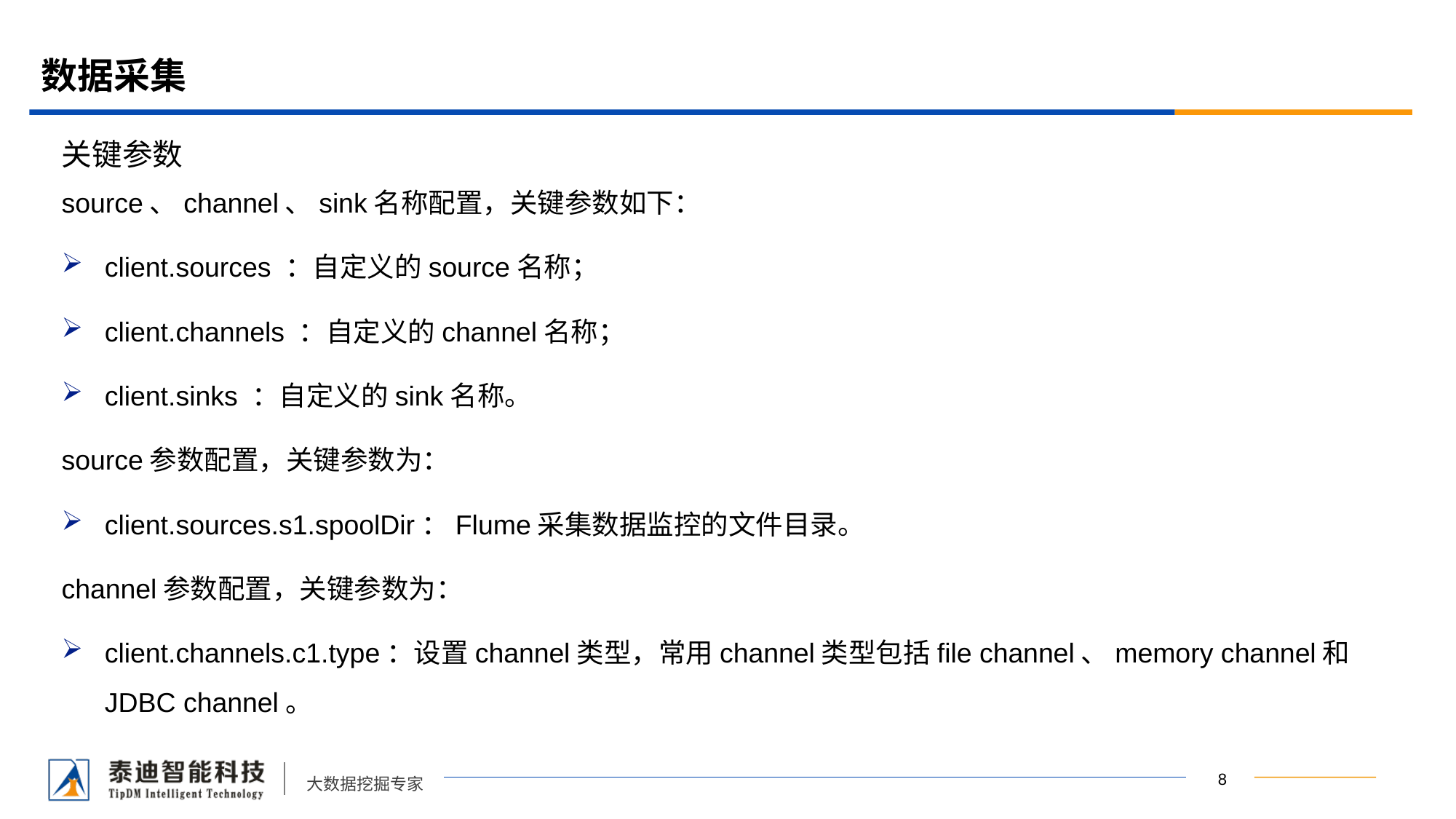

# 数据采集
关键参数
source、channel、sink名称配置，关键参数如下：
client.sources ：自定义的source名称；
client.channels ：自定义的channel名称；
client.sinks ：自定义的sink名称。
source参数配置，关键参数为：
client.sources.s1.spoolDir：Flume采集数据监控的文件目录。
channel参数配置，关键参数为：
client.channels.c1.type：设置channel类型，常用channel类型包括file channel、memory channel和JDBC channel。